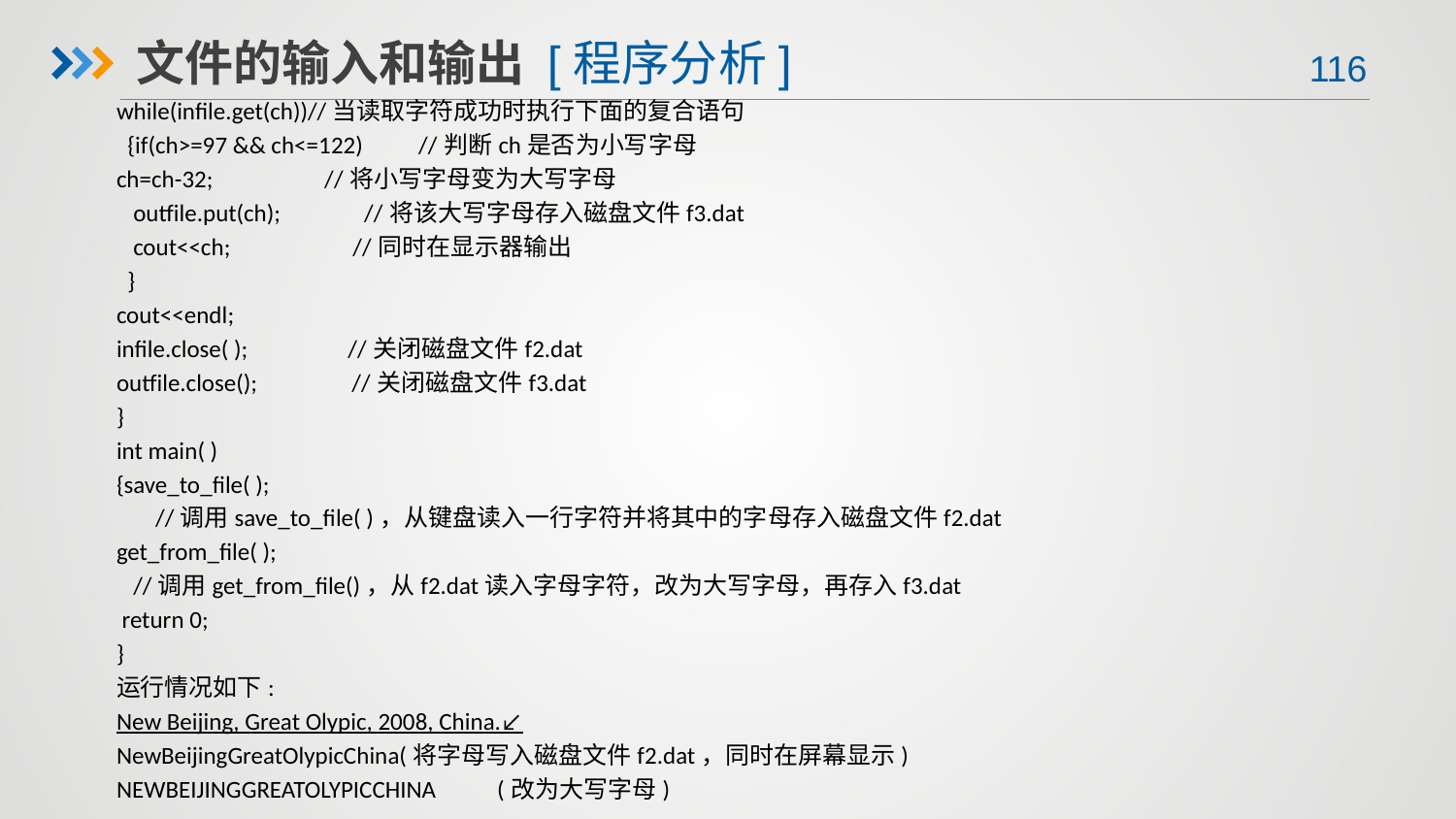

文件的输入和输出 [程序分析]
while(infile.get(ch))//当读取字符成功时执行下面的复合语句
  {if(ch>=97 && ch<=122)          //判断ch是否为小写字母
ch=ch-32;                    //将小写字母变为大写字母
   outfile.put(ch);               //将该大写字母存入磁盘文件f3.dat
   cout<<ch;                      //同时在显示器输出
  }
cout<<endl;
infile.close( );                  //关闭磁盘文件f2.dat
outfile.close();                 //关闭磁盘文件f3.dat
}
int main( )
{save_to_file( );
       //调用save_to_file( )，从键盘读入一行字符并将其中的字母存入磁盘文件f2.dat
get_from_file( );
   //调用get_from_file()，从f2.dat读入字母字符，改为大写字母，再存入f3.dat
 return 0;
}
运行情况如下:
New Beijing, Great Olypic, 2008, China.↙
NewBeijingGreatOlypicChina(将字母写入磁盘文件f2.dat，同时在屏幕显示)
NEWBEIJINGGREATOLYPICCHINA           (改为大写字母)